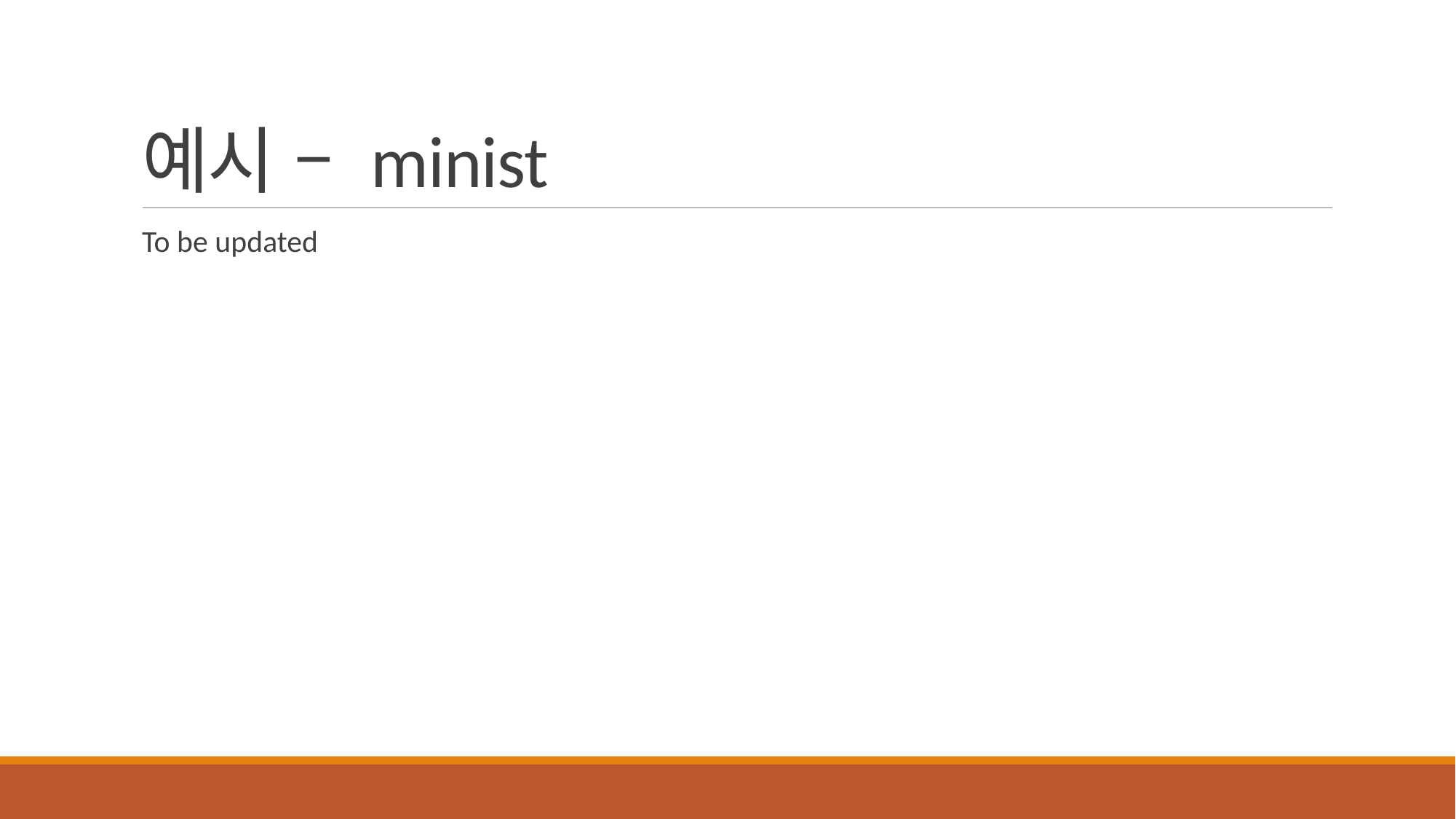

# 예시 – minist
To be updated